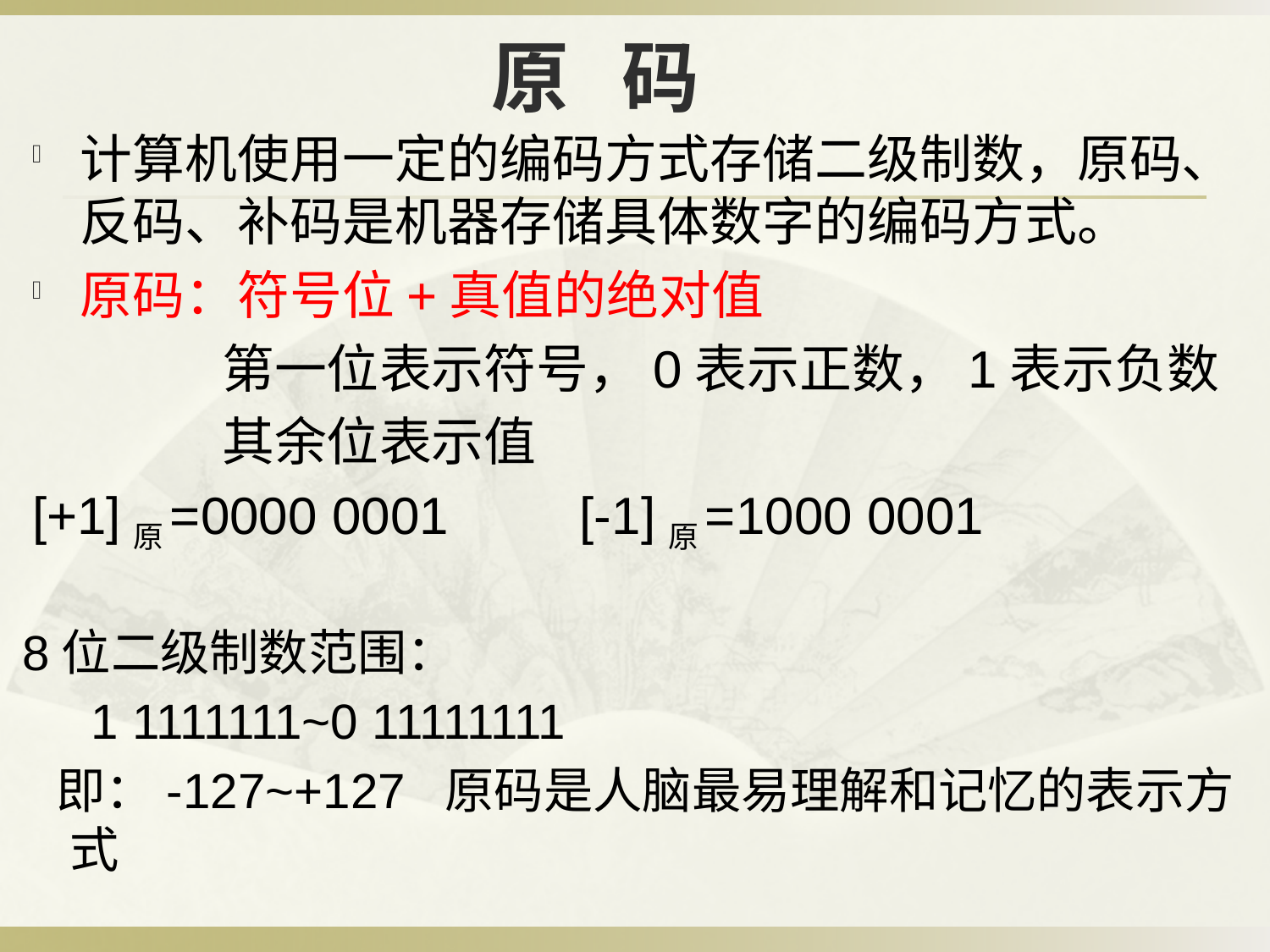

# 原   码
计算机使用一定的编码方式存储二级制数，原码、反码、补码是机器存储具体数字的编码方式。
原码：符号位+真值的绝对值
               第一位表示符号，0表示正数，1表示负数
               其余位表示值
[+1]原=0000 0001         [-1]原=1000 0001

8位二级制数范围：
     1 1111111~0 11111111
  即：-127~+127  原码是人脑最易理解和记忆的表示方式